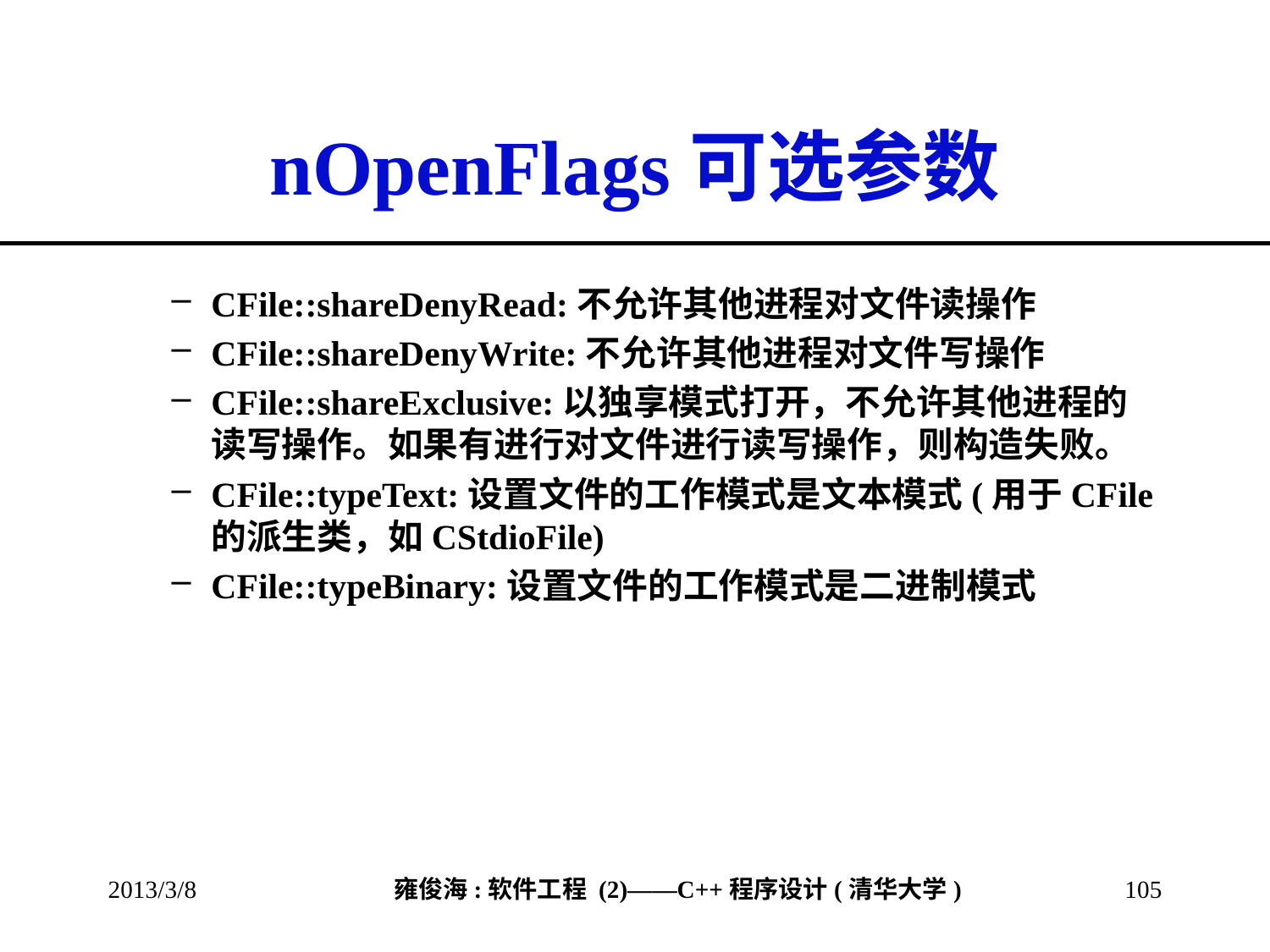

# nOpenFlags可选参数
CFile::shareDenyRead:不允许其他进程对文件读操作
CFile::shareDenyWrite:不允许其他进程对文件写操作
CFile::shareExclusive:以独享模式打开，不允许其他进程的读写操作。如果有进行对文件进行读写操作，则构造失败。
CFile::typeText:设置文件的工作模式是文本模式(用于CFile的派生类，如CStdioFile)
CFile::typeBinary:设置文件的工作模式是二进制模式
2013/3/8
105